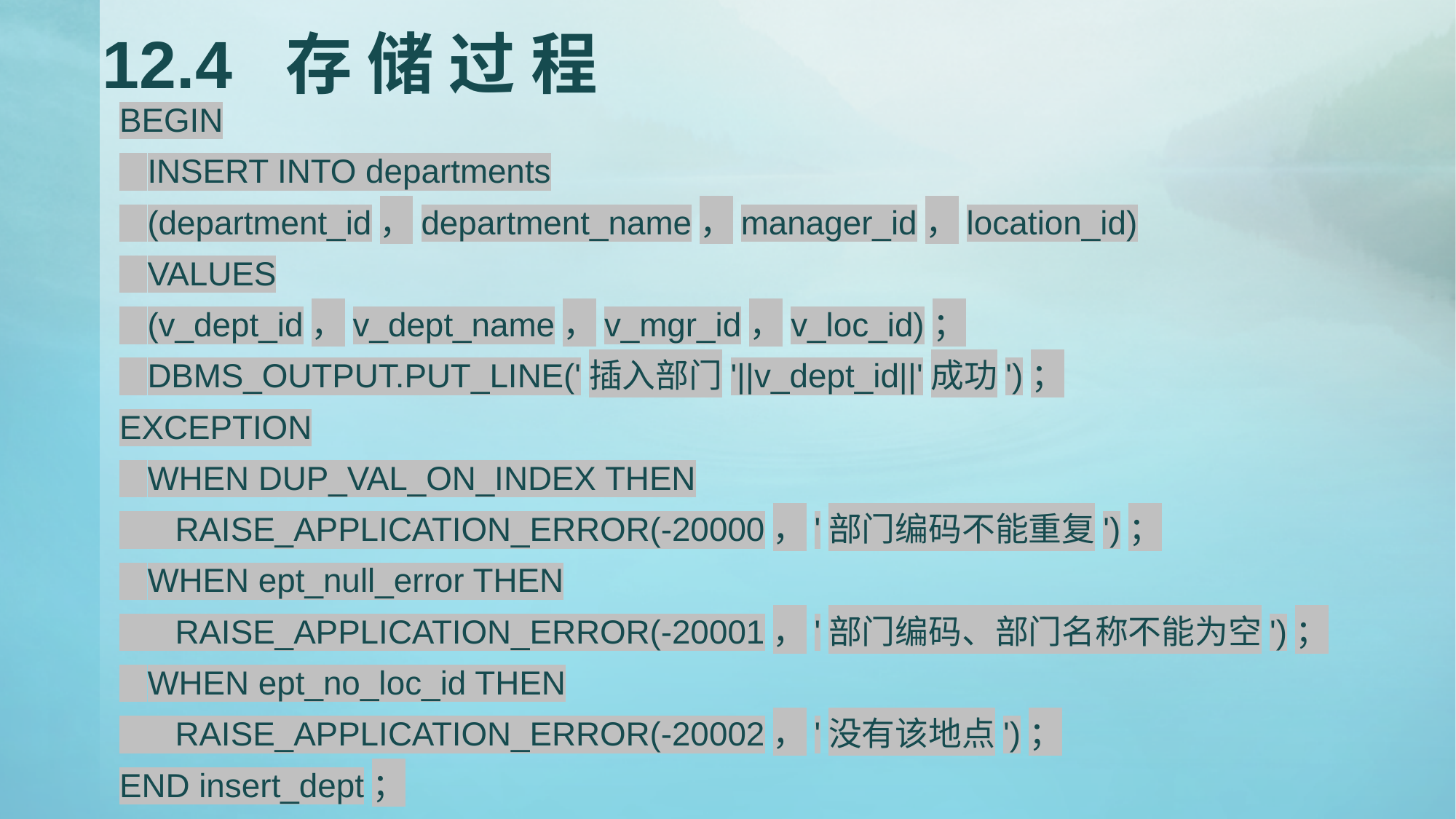

# 12.4  存 储 过 程
BEGIN
   INSERT INTO departments
   (department_id，department_name，manager_id，location_id)
   VALUES
   (v_dept_id，v_dept_name，v_mgr_id，v_loc_id)；
   DBMS_OUTPUT.PUT_LINE('插入部门'||v_dept_id||'成功')；
EXCEPTION
   WHEN DUP_VAL_ON_INDEX THEN
      RAISE_APPLICATION_ERROR(-20000，'部门编码不能重复')；
   WHEN ept_null_error THEN
      RAISE_APPLICATION_ERROR(-20001，'部门编码、部门名称不能为空')；
   WHEN ept_no_loc_id THEN
      RAISE_APPLICATION_ERROR(-20002，'没有该地点')；
END insert_dept；